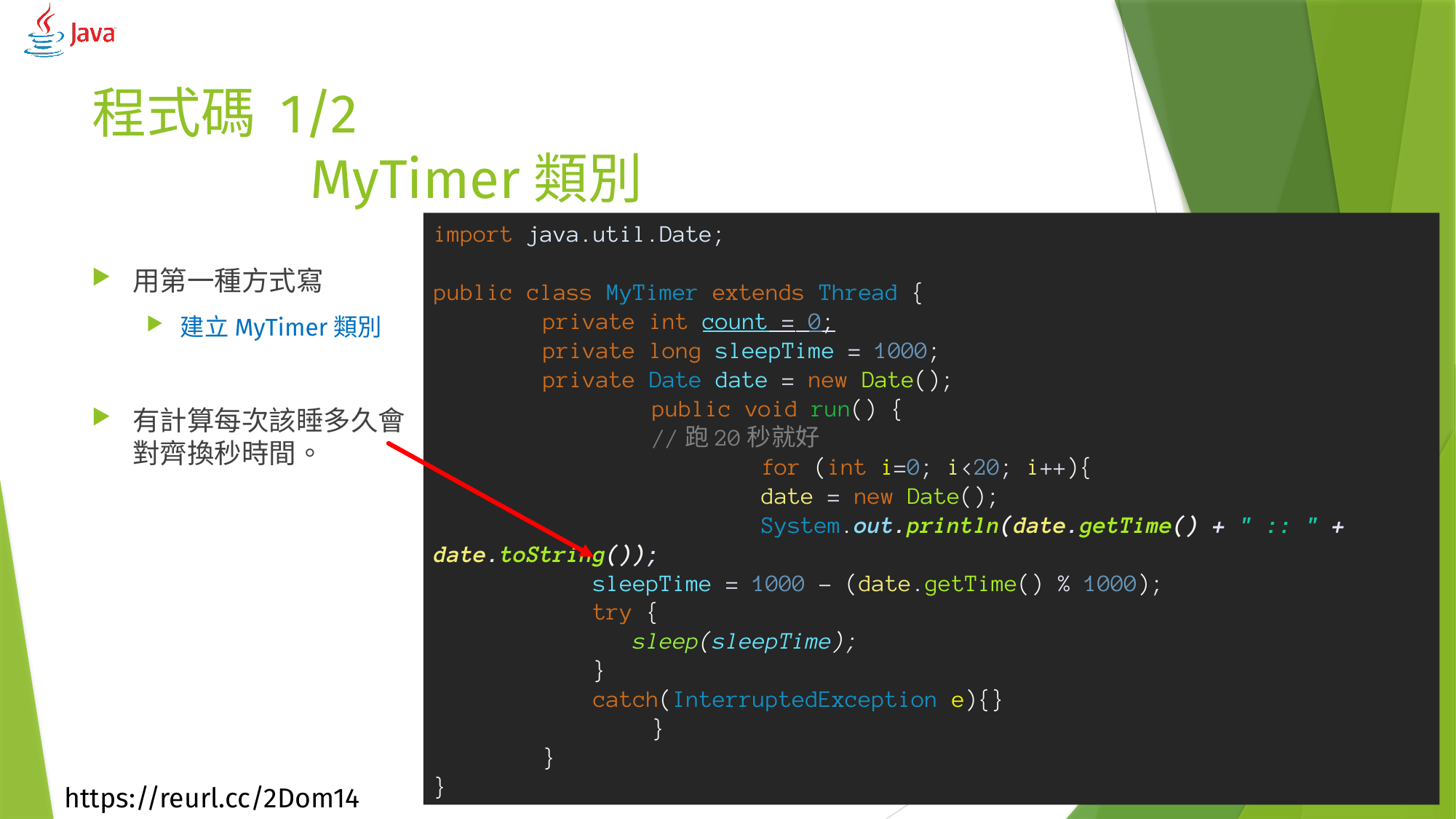

# 程式碼 1/2 MyTimer類別
import java.util.Date;

public class MyTimer extends Thread {
	private int count = 0;
	private long sleepTime = 1000;
	private Date date = new Date();
		public void run() {
		//跑20秒就好
		    	for (int i=0; i<20; i++){
    			date = new Date();
    			System.out.println(date.getTime() + " :: " + date.toString());
            sleepTime = 1000 - (date.getTime() % 1000);
            try {
               sleep(sleepTime);
            }
            catch(InterruptedException e){}
    		}
	}
}
用第一種方式寫
建立MyTimer類別

有計算每次該睡多久會對齊換秒時間。